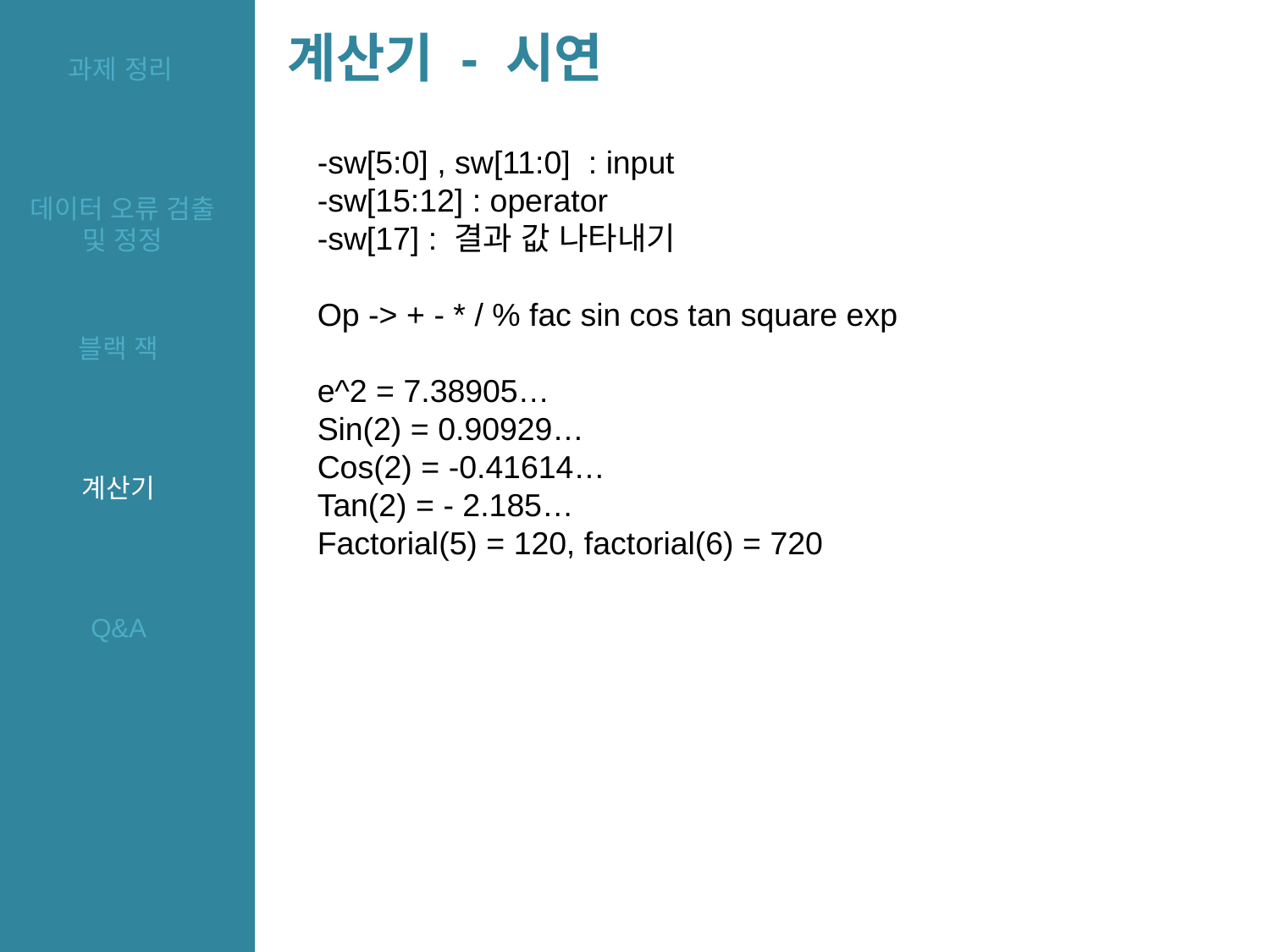

계산기 - 시연
과제 정리
-sw[5:0] , sw[11:0]  : input
-sw[15:12] : operator
-sw[17] : 결과 값 나타내기

Op -> + - * / % fac sin cos tan square exp

e^2 = 7.38905…
Sin(2) = 0.90929…
Cos(2) = -0.41614…
Tan(2) = - 2.185…
Factorial(5) = 120, factorial(6) = 720
데이터 오류 검출 및 정정
블랙 잭
계산기
Q&A